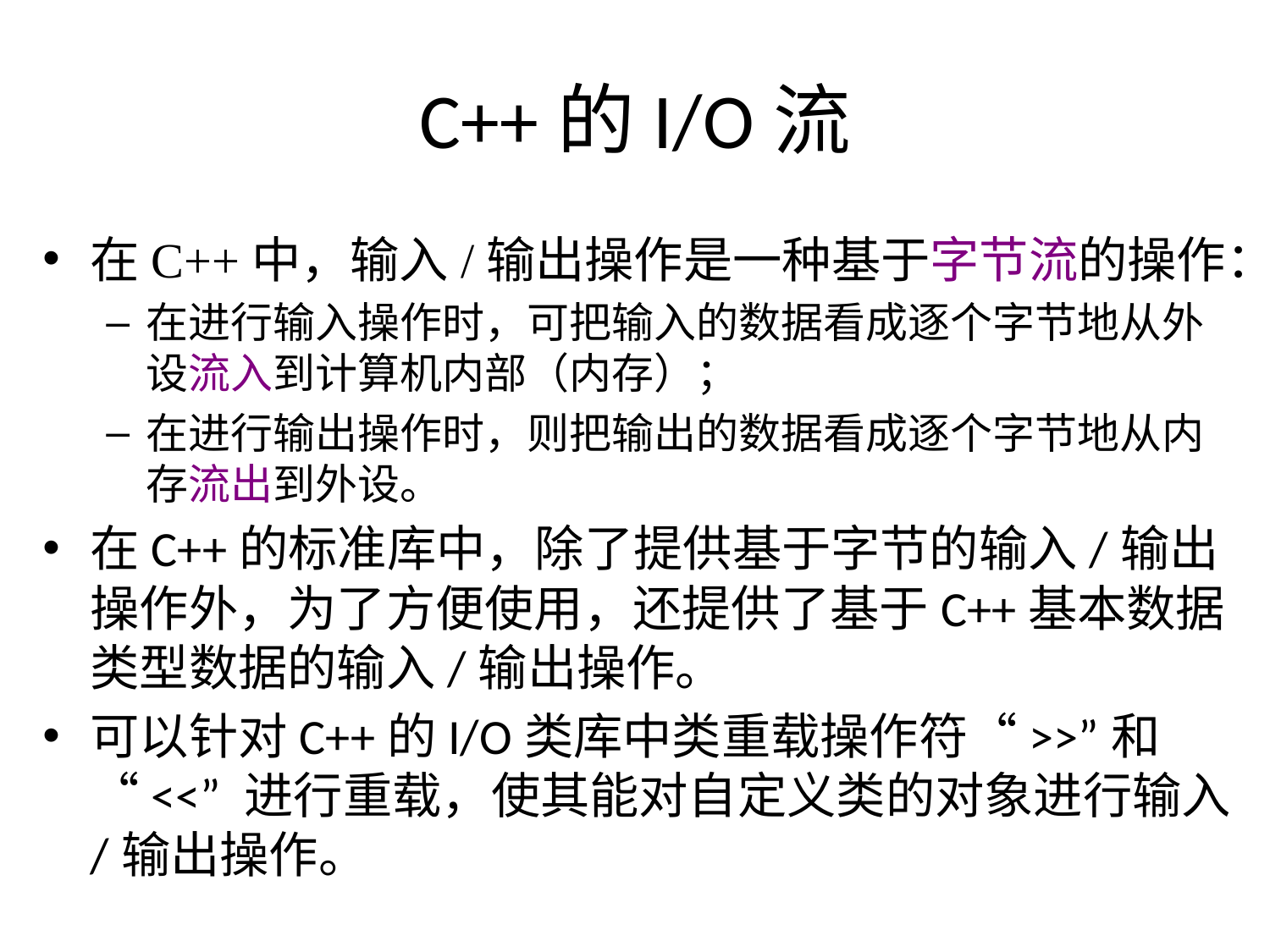

# C++的I/O流
在C++中，输入/输出操作是一种基于字节流的操作：
在进行输入操作时，可把输入的数据看成逐个字节地从外设流入到计算机内部（内存）；
在进行输出操作时，则把输出的数据看成逐个字节地从内存流出到外设。
在C++的标准库中，除了提供基于字节的输入/输出操作外，为了方便使用，还提供了基于C++基本数据类型数据的输入/输出操作。
可以针对C++的I/O类库中类重载操作符“>>”和“<<” 进行重载，使其能对自定义类的对象进行输入/输出操作。